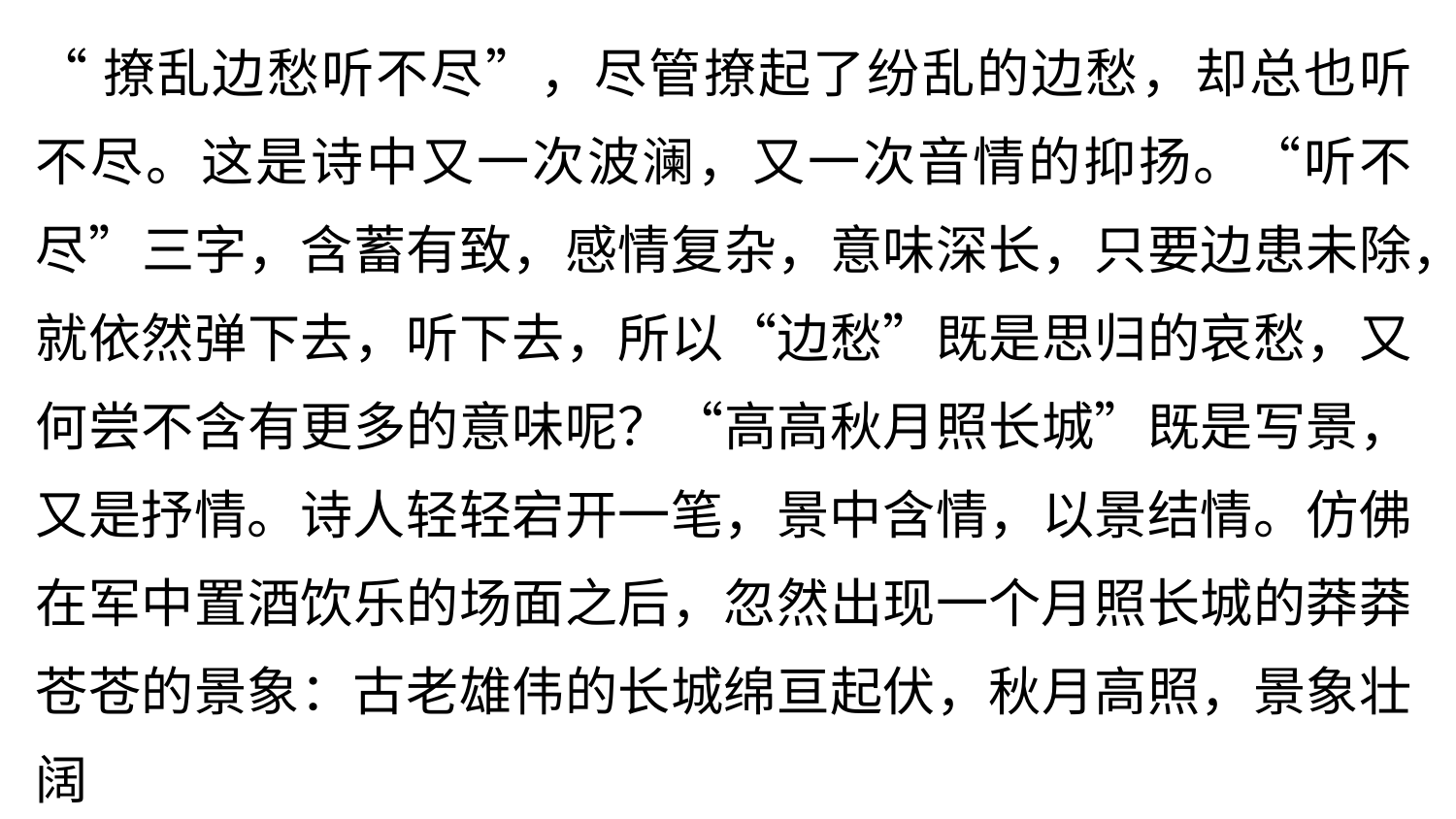

“撩乱边愁听不尽”，尽管撩起了纷乱的边愁，却总也听不尽。这是诗中又一次波澜，又一次音情的抑扬。“听不尽”三字，含蓄有致，感情复杂，意味深长，只要边患未除，就依然弹下去，听下去，所以“边愁”既是思归的哀愁，又何尝不含有更多的意味呢？“高高秋月照长城”既是写景，又是抒情。诗人轻轻宕开一笔，景中含情，以景结情。仿佛在军中置酒饮乐的场面之后，忽然出现一个月照长城的莽莽苍苍的景象：古老雄伟的长城绵亘起伏，秋月高照，景象壮阔